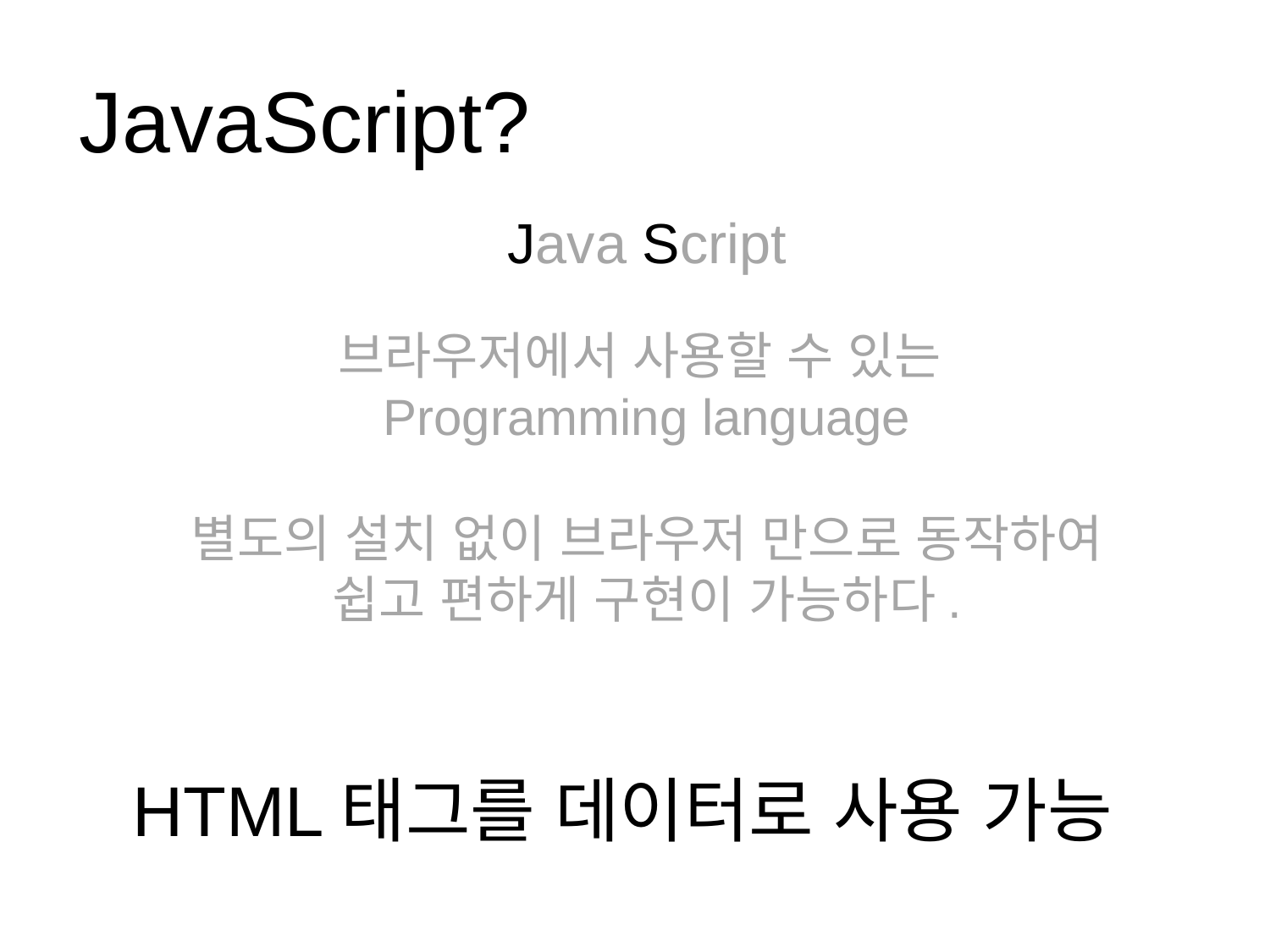

# JavaScript?
Java Script
브라우저에서 사용할 수 있는
Programming language

별도의 설치 없이 브라우저 만으로 동작하여
쉽고 편하게 구현이 가능하다.
HTML태그를 데이터로 사용 가능